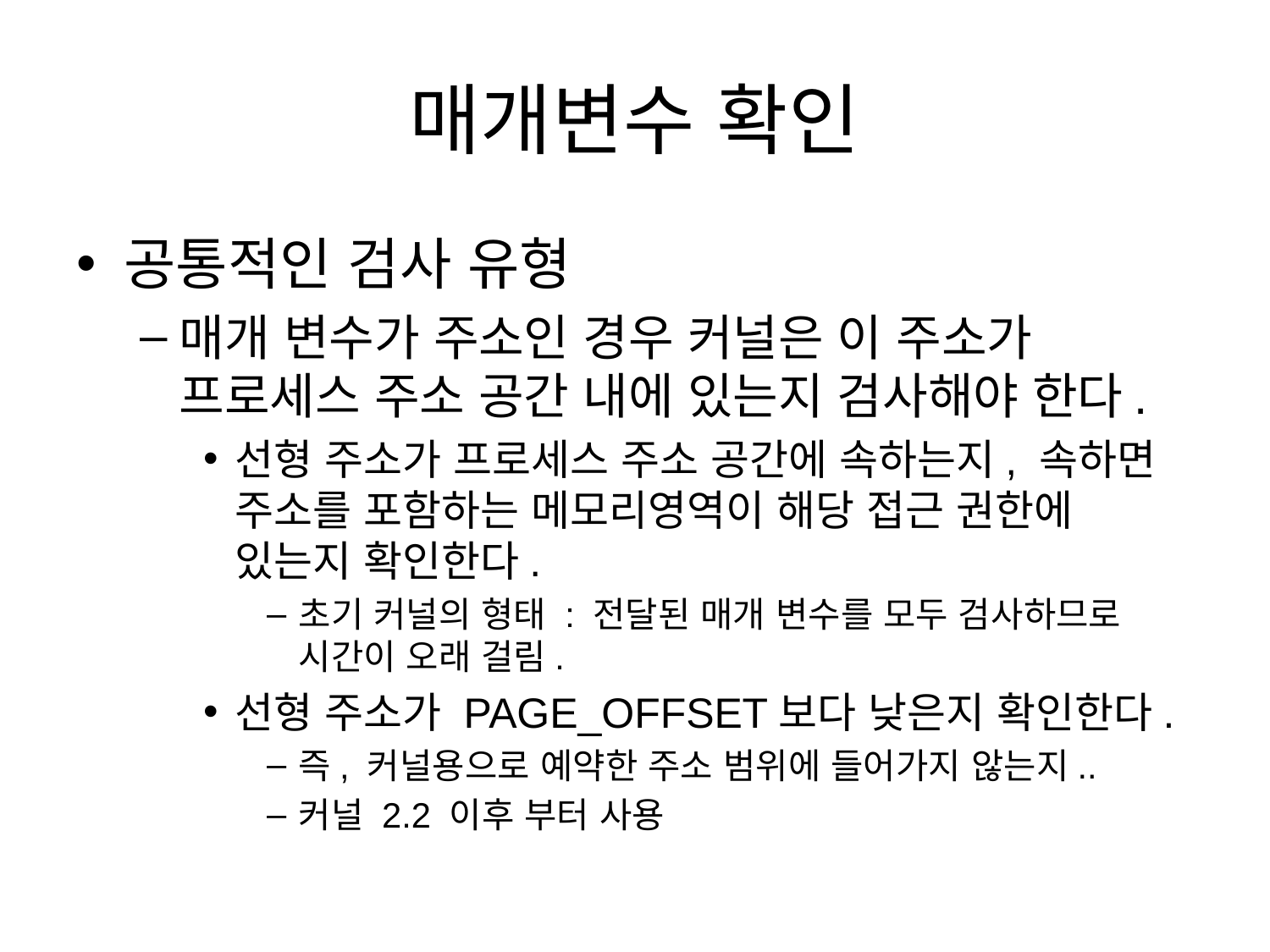

# 매개변수 확인
공통적인 검사 유형
매개 변수가 주소인 경우 커널은 이 주소가 프로세스 주소 공간 내에 있는지 검사해야 한다.
선형 주소가 프로세스 주소 공간에 속하는지, 속하면 주소를 포함하는 메모리영역이 해당 접근 권한에 있는지 확인한다.
초기 커널의 형태 : 전달된 매개 변수를 모두 검사하므로 시간이 오래 걸림.
선형 주소가 PAGE_OFFSET보다 낮은지 확인한다.
즉, 커널용으로 예약한 주소 범위에 들어가지 않는지..
커널 2.2 이후 부터 사용